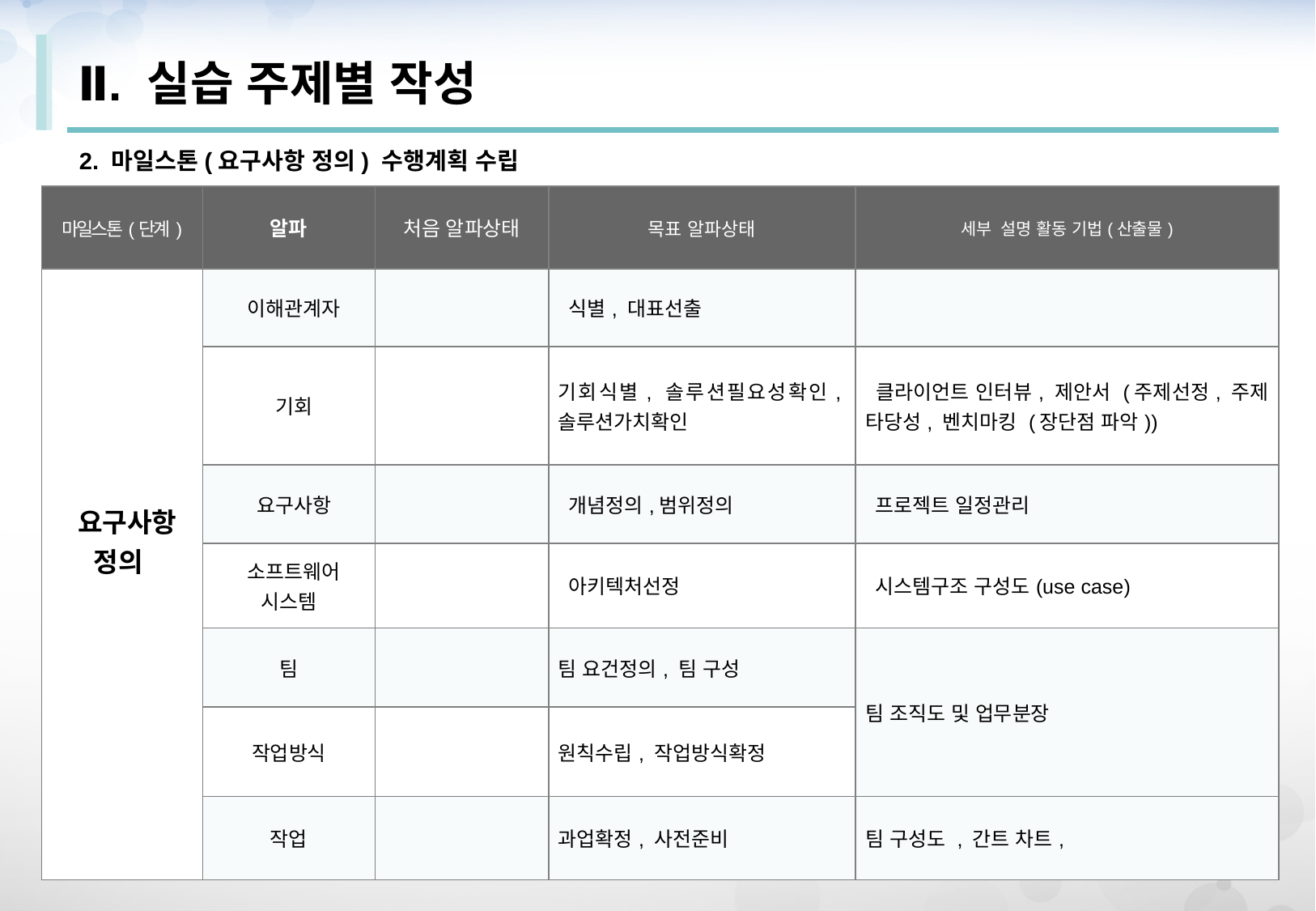

Ⅱ. 실습 주제별 작성
2. 마일스톤(요구사항 정의) 수행계획 수립
| 마일스톤(단계) | 알파 | 처음 알파상태 | 목표 알파상태 | 세부 설명 활동 기법(산출물) |
| --- | --- | --- | --- | --- |
| 요구사항 정의 | 이해관계자 |  | 식별, 대표선출 |  |
|  | 기회 |  | 기회식별, 솔루션필요성확인,솔루션가치확인 | 클라이언트 인터뷰, 제안서 (주제선정, 주제 타당성, 벤치마킹 (장단점 파악)) |
|  | 요구사항 |  | 개념정의,범위정의 | 프로젝트 일정관리 |
|  | 소프트웨어 시스템 |  | 아키텍처선정 | 시스템구조 구성도(use case) |
|  | 팀 |  | 팀 요건정의, 팀 구성 | 팀 조직도 및 업무분장 |
|  | 작업방식 |  | 원칙수립, 작업방식확정 |  |
|  | 작업 |  | 과업확정, 사전준비 | 팀 구성도 , 간트 차트, |